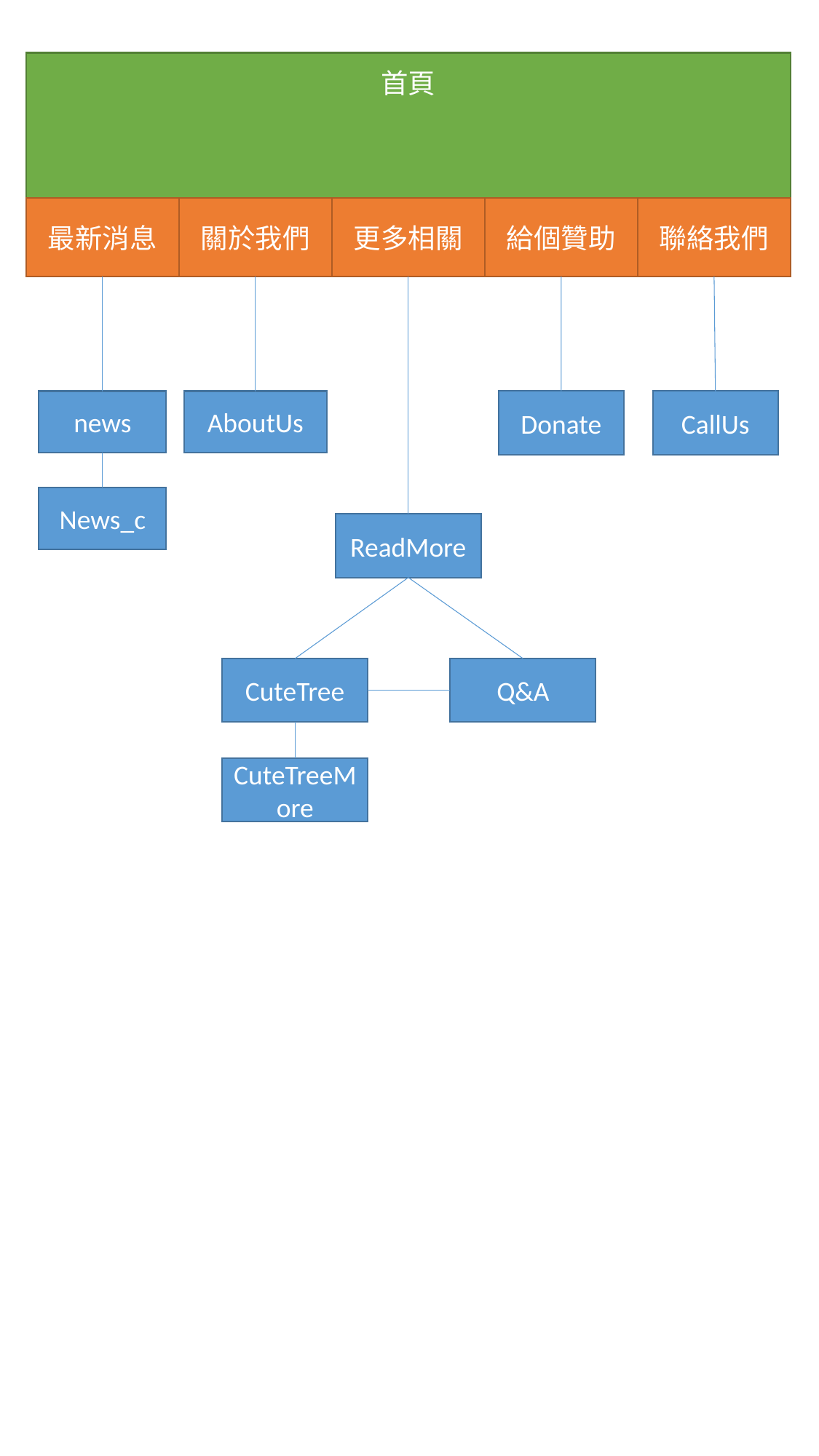

首頁

最新消息
關於我們
更多相關
給個贊助
聯絡我們
news
AboutUs
Donate
CallUs
News_c
ReadMore
CuteTree
Q&A
CuteTreeMore